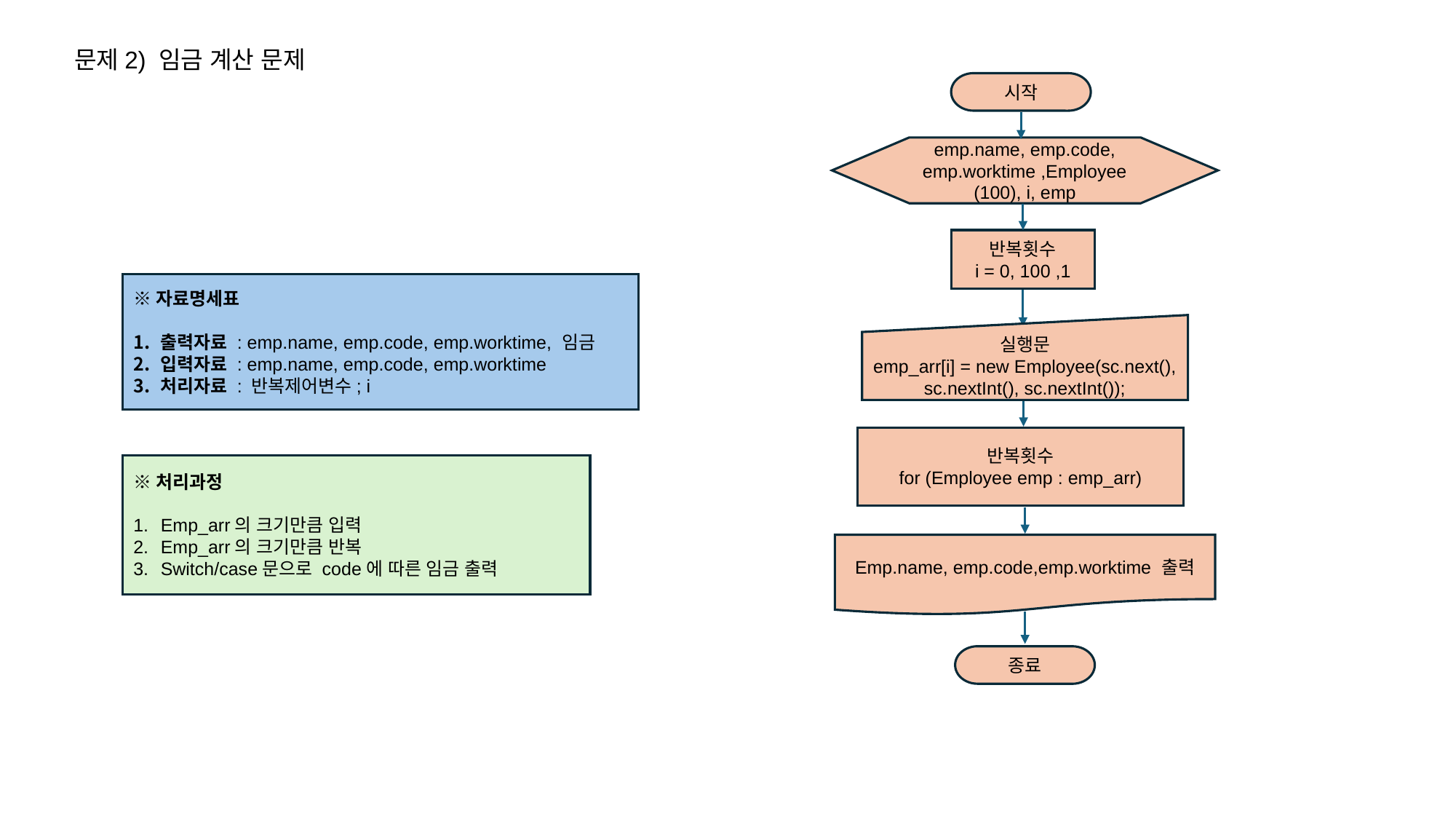

문제2) 임금 계산 문제
시작
emp.name, emp.code, emp.worktime ,Employee(100), i, emp
반복횟수
i = 0, 100 ,1
※자료명세표

출력자료 : emp.name, emp.code, emp.worktime, 임금
입력자료 : emp.name, emp.code, emp.worktime
처리자료 : 반복제어변수; i
실행문
emp_arr[i] = new Employee(sc.next(), sc.nextInt(), sc.nextInt());
반복횟수
for (Employee emp : emp_arr)
※처리과정

Emp_arr의 크기만큼 입력
Emp_arr의 크기만큼 반복
Switch/case문으로 code에 따른 임금 출력
Emp.name, emp.code,emp.worktime 출력
종료